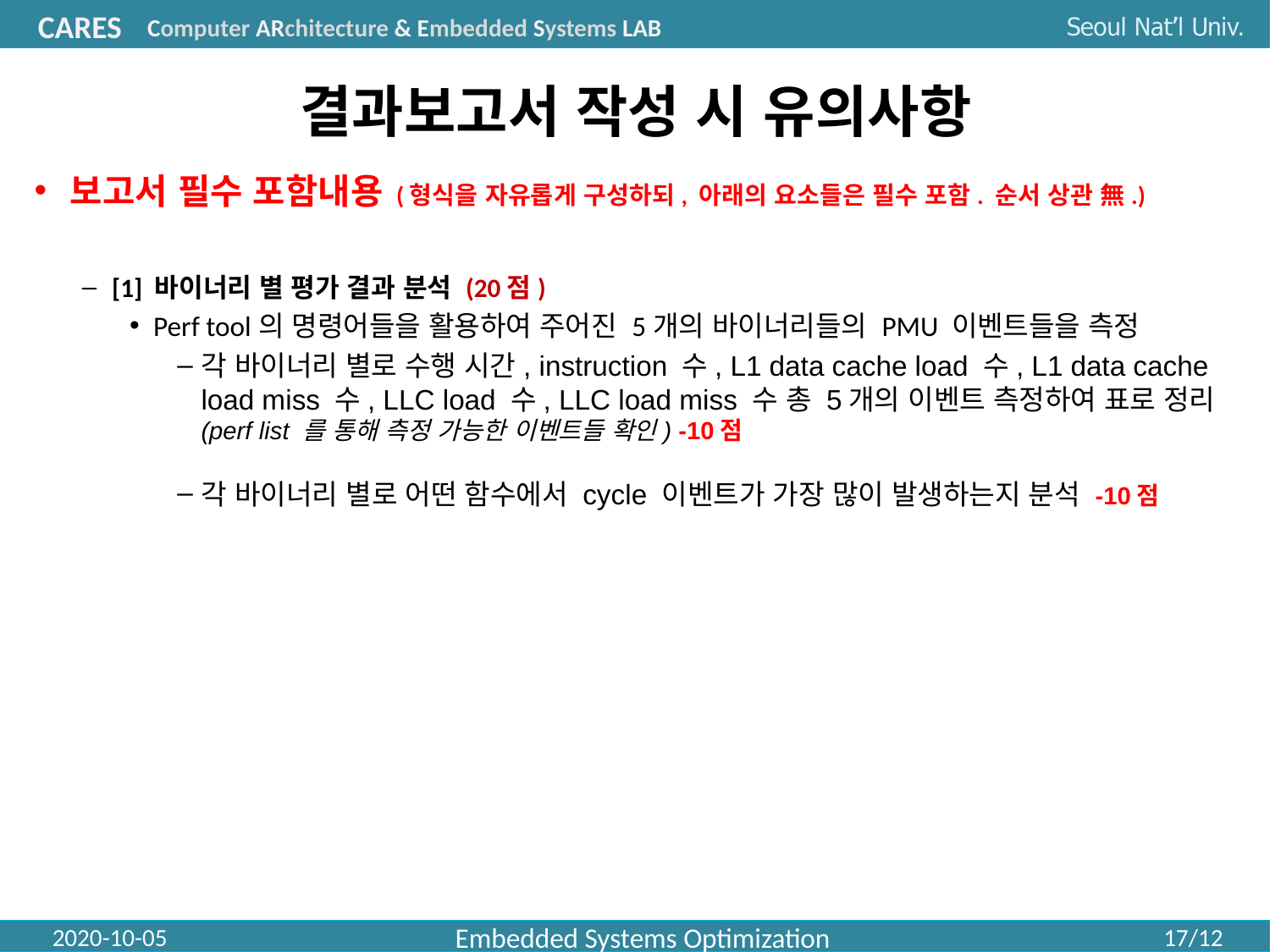

# 결과보고서 작성 시 유의사항
보고서 필수 포함내용 (형식을 자유롭게 구성하되, 아래의 요소들은 필수 포함. 순서 상관 無.)

[1] 바이너리 별 평가 결과 분석 (20점)
Perf tool의 명령어들을 활용하여 주어진 5개의 바이너리들의 PMU 이벤트들을 측정
각 바이너리 별로 수행 시간, instruction 수, L1 data cache load 수, L1 data cache load miss 수, LLC load 수, LLC load miss 수 총 5개의 이벤트 측정하여 표로 정리 (perf list 를 통해 측정 가능한 이벤트들 확인) -10점
각 바이너리 별로 어떤 함수에서 cycle 이벤트가 가장 많이 발생하는지 분석 -10점
2020-10-05
Embedded Systems Optimization
17/12